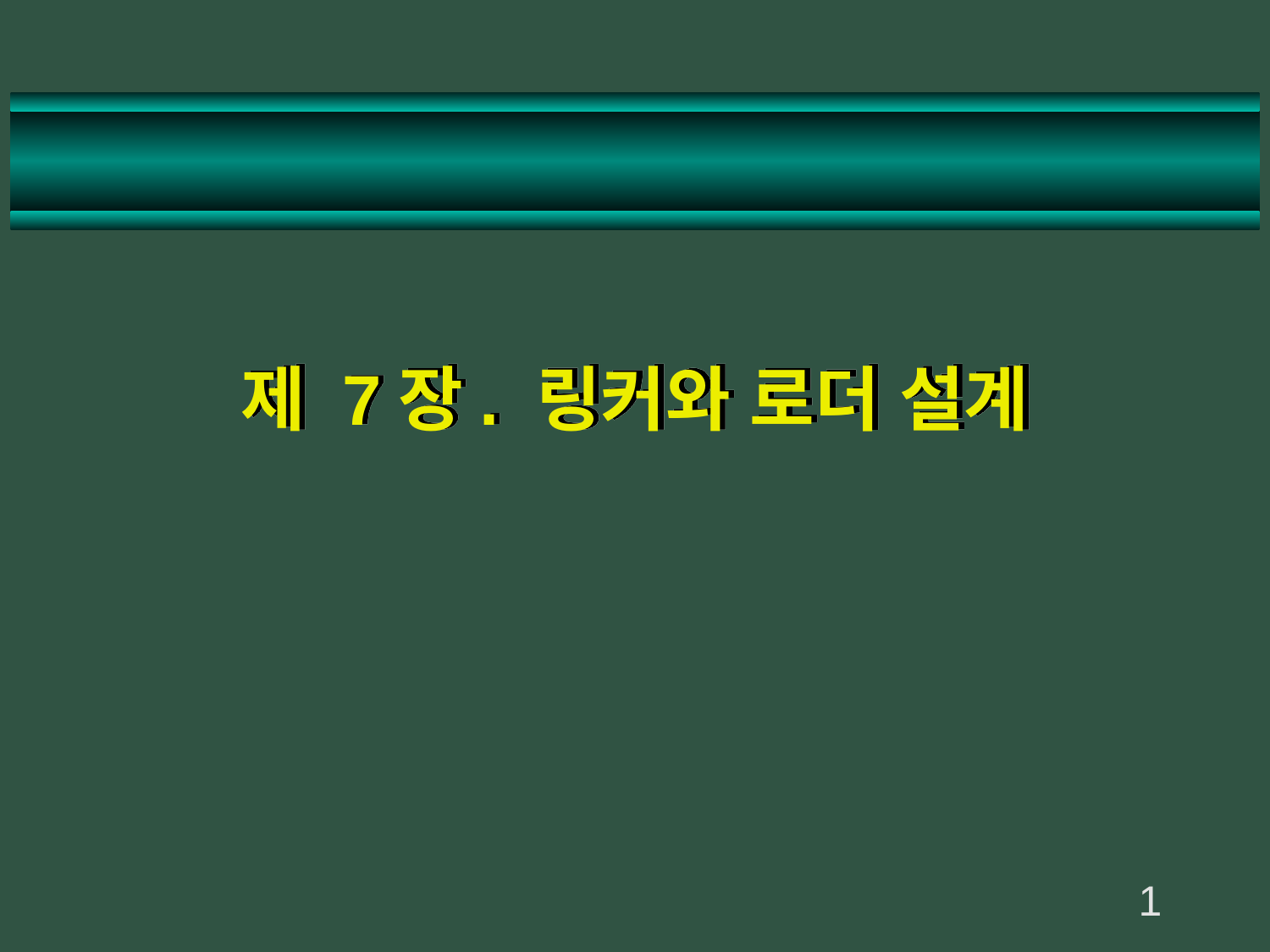

# 제 7장. 링커와 로더 설계
1